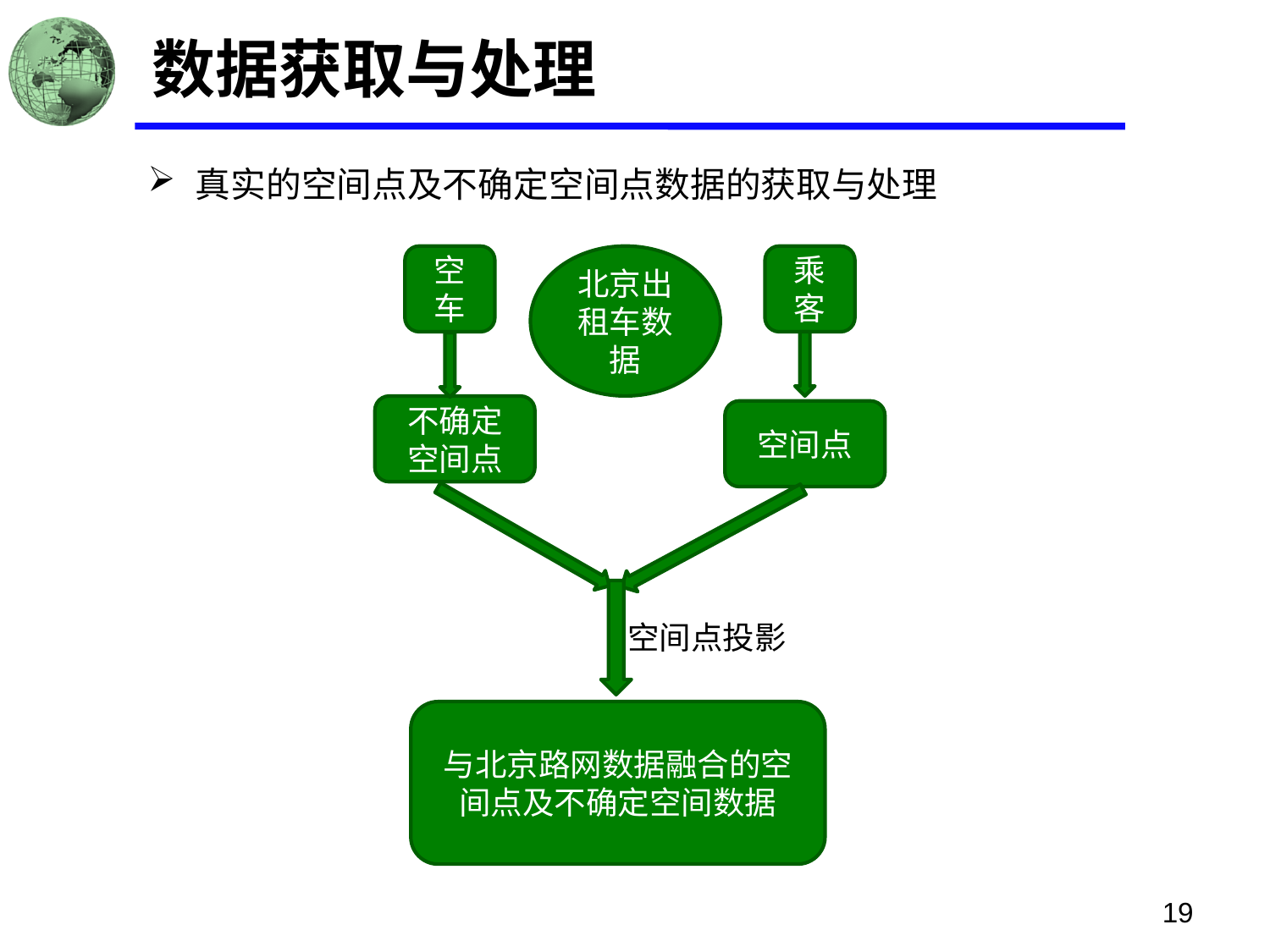

# 数据获取与处理
真实的空间点及不确定空间点数据的获取与处理
空车
北京出租车数据
乘客

不确定空间点
空间点

空间点投影
与北京路网数据融合的空间点及不确定空间数据
19